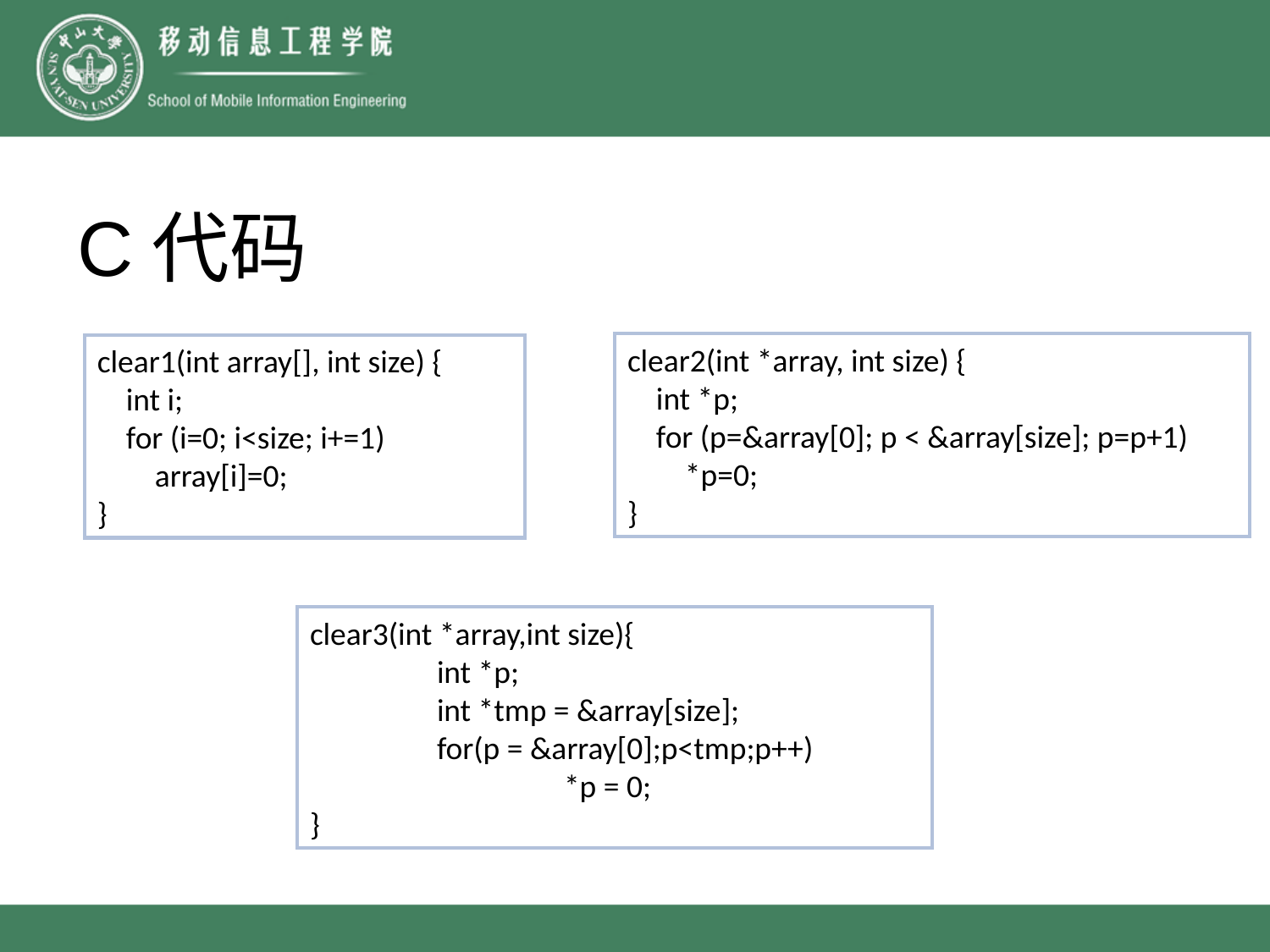

C代码
clear2(int *array, int size) {
    int *p;
    for (p=&array[0]; p < &array[size]; p=p+1)
        *p=0;
}
clear1(int array[], int size) {
    int i;
    for (i=0; i<size; i+=1)
        array[i]=0;
}
clear3(int *array,int size){
	int *p;
	int *tmp = &array[size];
	for(p = &array[0];p<tmp;p++)
		*p = 0;
}